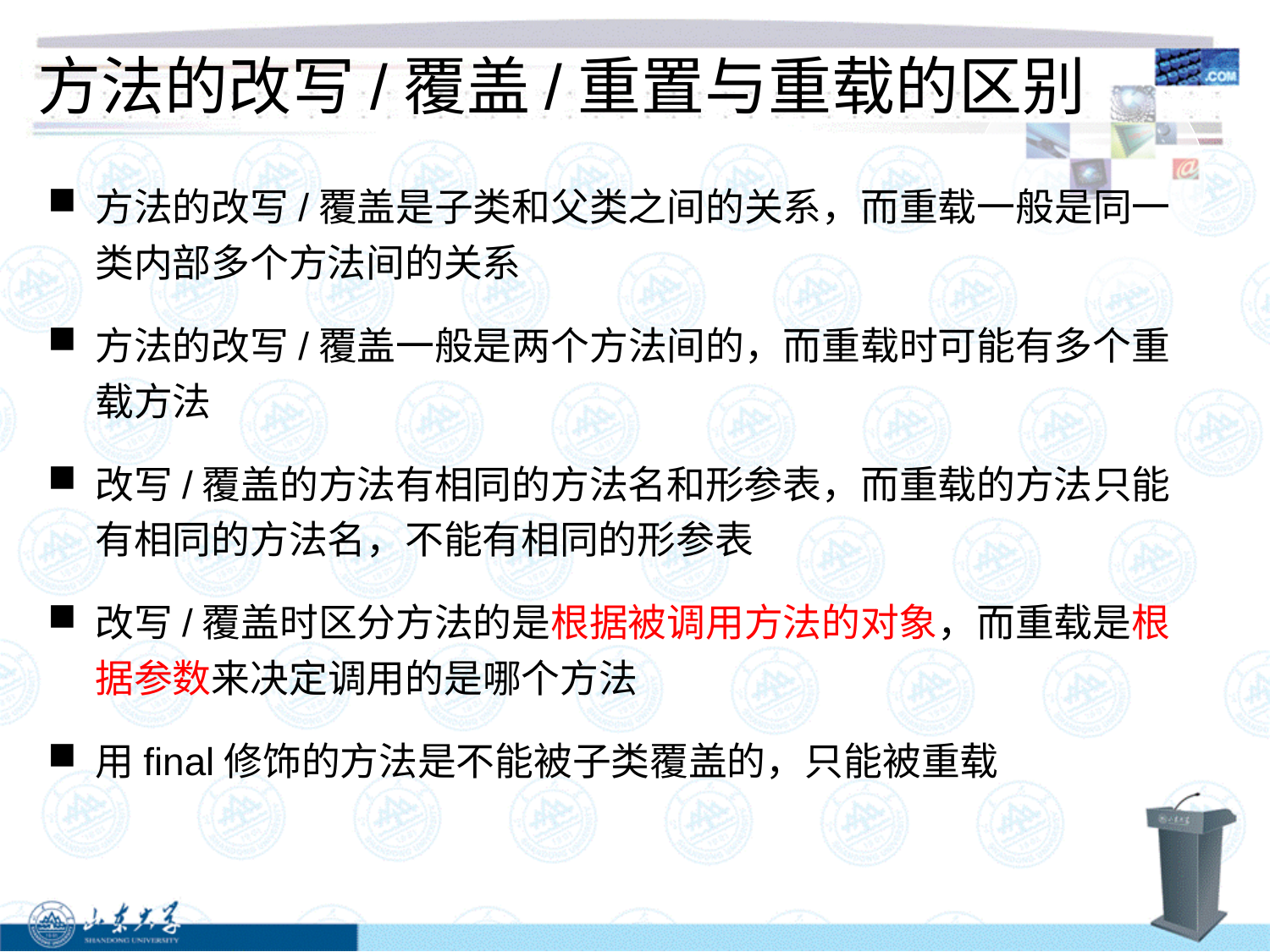

# 方法的改写/覆盖/重置与重载的区别
方法的改写/覆盖是子类和父类之间的关系，而重载一般是同一类内部多个方法间的关系
方法的改写/覆盖一般是两个方法间的，而重载时可能有多个重载方法
改写/覆盖的方法有相同的方法名和形参表，而重载的方法只能有相同的方法名，不能有相同的形参表
改写/覆盖时区分方法的是根据被调用方法的对象，而重载是根据参数来决定调用的是哪个方法
用final修饰的方法是不能被子类覆盖的，只能被重载